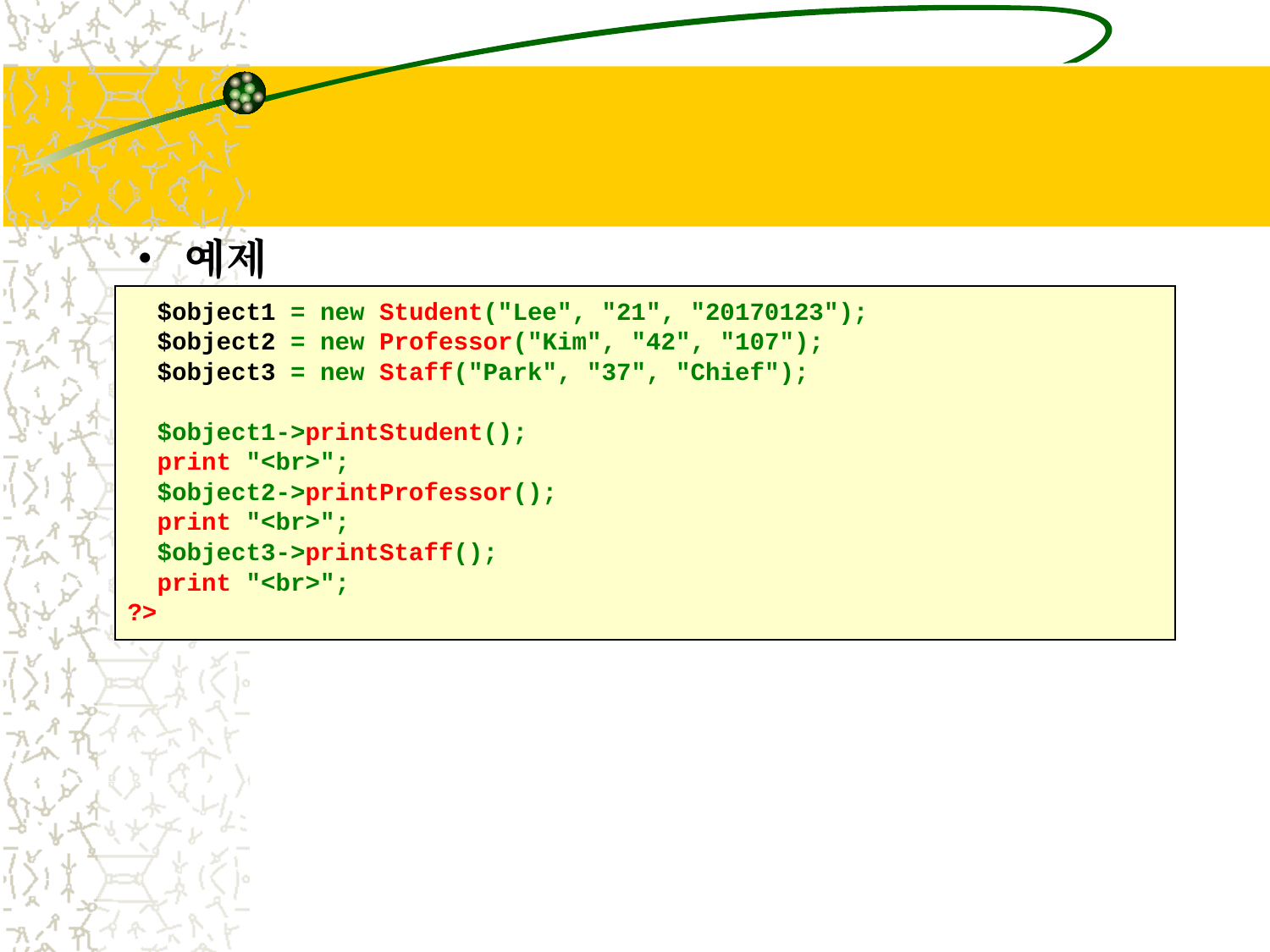

#
예제
  $object1 = new Student("Lee", "21", "20170123");
  $object2 = new Professor("Kim", "42", "107");
  $object3 = new Staff("Park", "37", "Chief");

  $object1->printStudent();
  print "<br>";
  $object2->printProfessor();
  print "<br>";
  $object3->printStaff();
  print "<br>";
?>